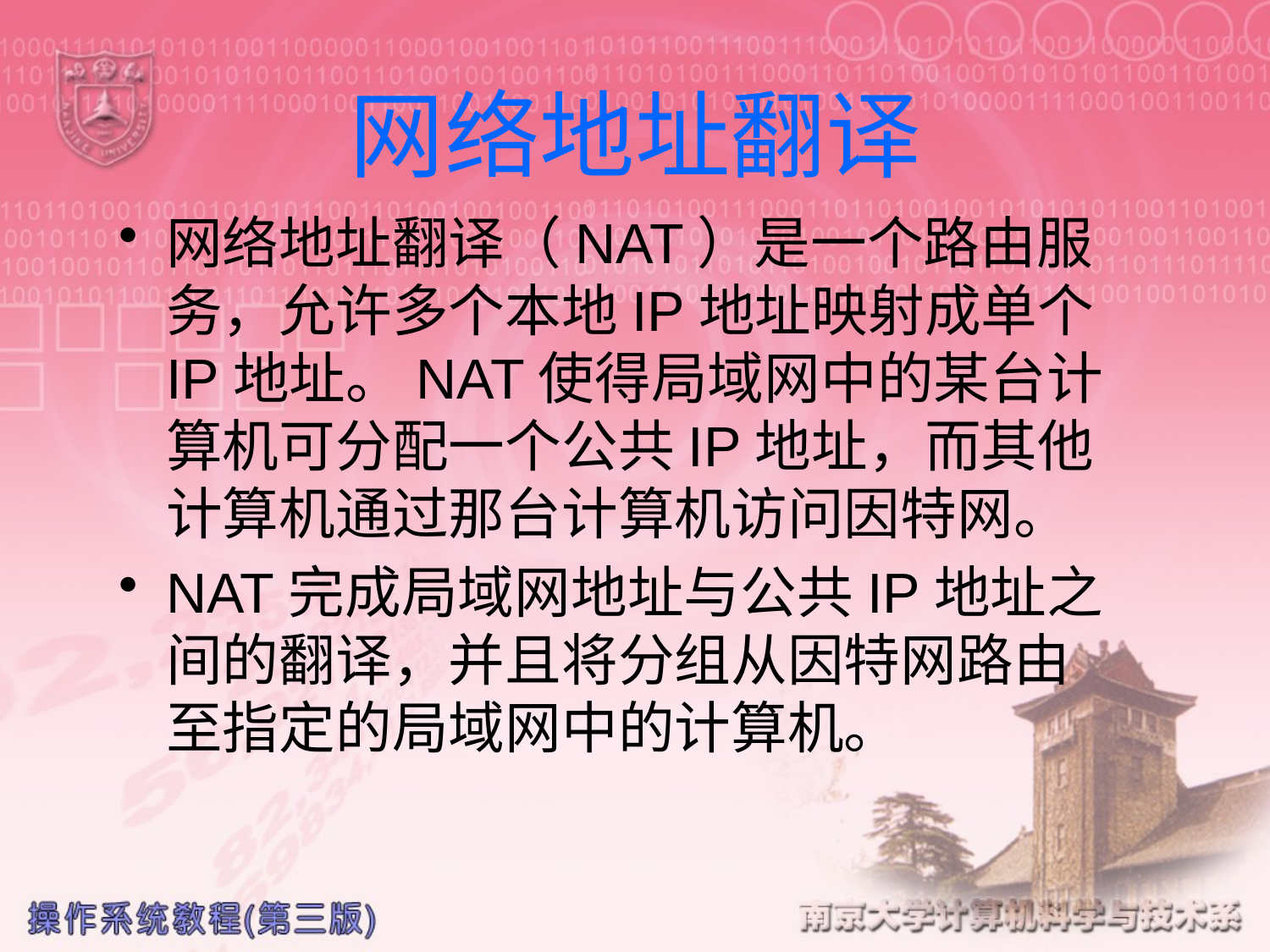

# 网络地址翻译
网络地址翻译（NAT）是一个路由服务，允许多个本地IP地址映射成单个IP地址。NAT使得局域网中的某台计算机可分配一个公共IP地址，而其他计算机通过那台计算机访问因特网。
NAT完成局域网地址与公共IP地址之间的翻译，并且将分组从因特网路由至指定的局域网中的计算机。